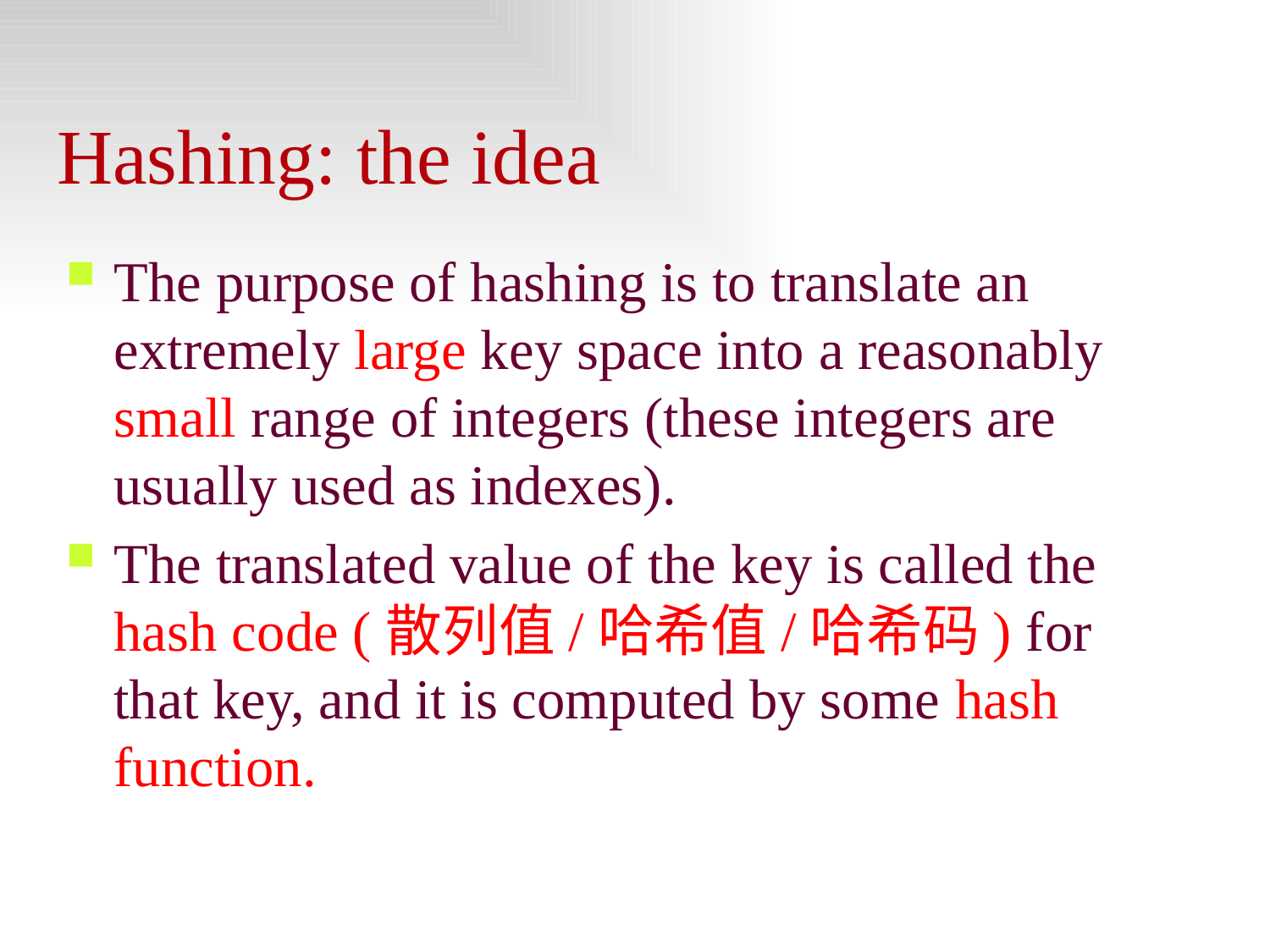

# Hashing: the idea
The purpose of hashing is to translate an extremely large key space into a reasonably small range of integers (these integers are usually used as indexes).
The translated value of the key is called the hash code (散列值/哈希值/哈希码) for that key, and it is computed by some hash function.